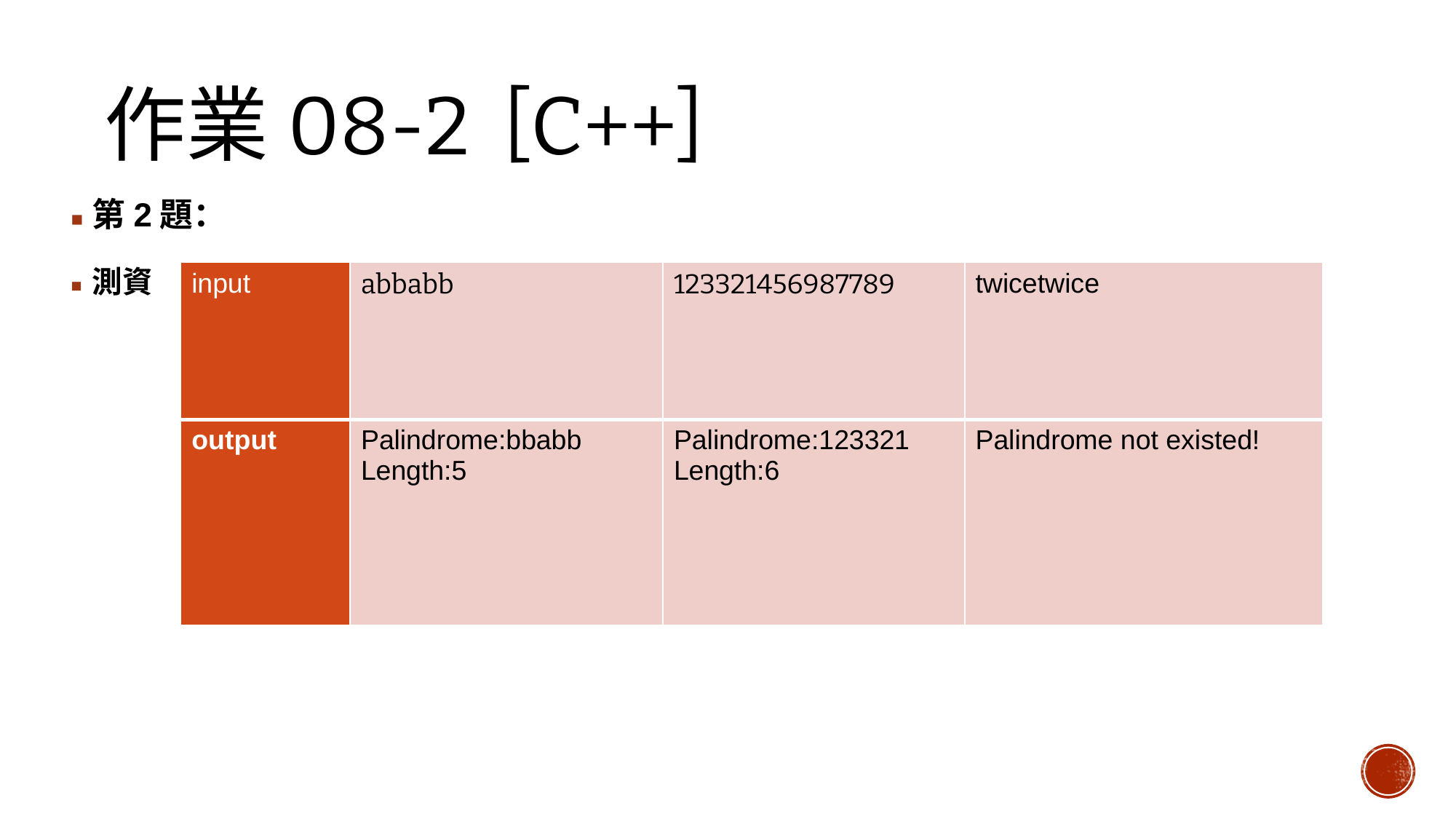

# 作業08-2  [C++]
第2題：

測資

| input | abbabb | 123321456987789 | twicetwice |
| --- | --- | --- | --- |
| output | Palindrome:bbabb Length:5 | Palindrome:123321 Length:6 | Palindrome not existed! |